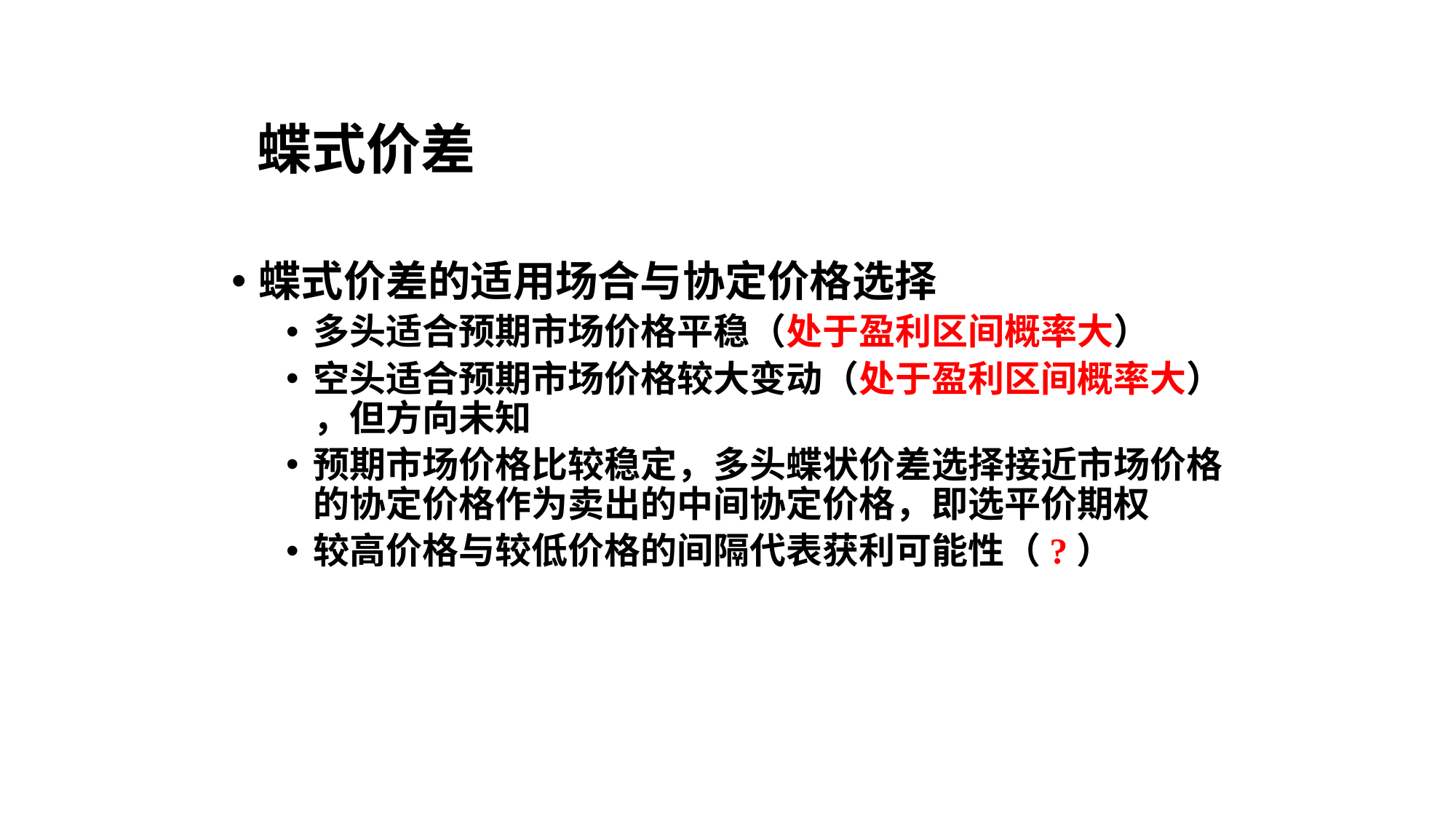

# 蝶式价差
蝶式价差的适用场合与协定价格选择
多头适合预期市场价格平稳（处于盈利区间概率大）
空头适合预期市场价格较大变动（处于盈利区间概率大） ，但方向未知
预期市场价格比较稳定，多头蝶状价差选择接近市场价格的协定价格作为卖出的中间协定价格，即选平价期权
较高价格与较低价格的间隔代表获利可能性（?）